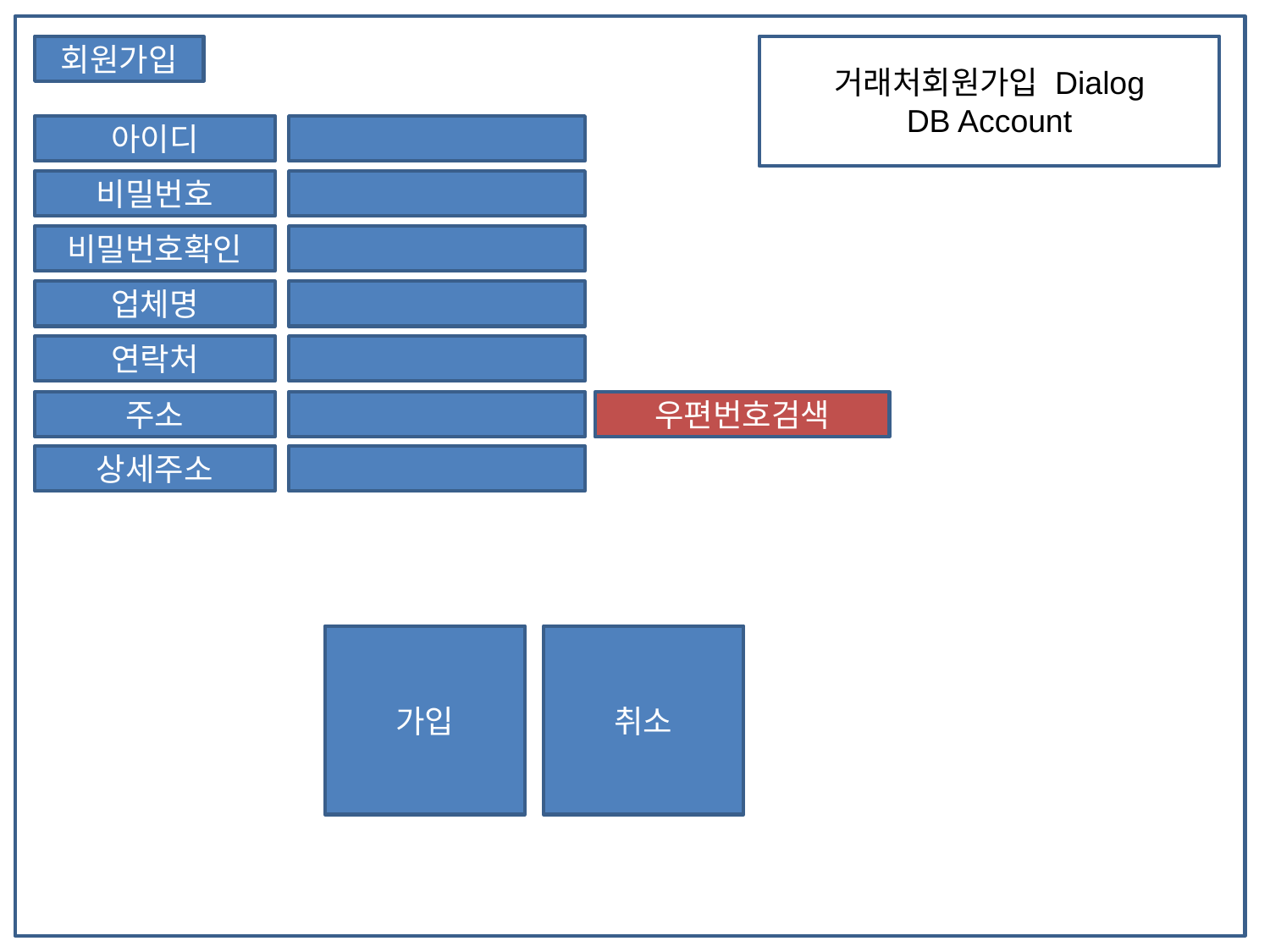

회원가입
거래처회원가입 Dialog
DB Account
아이디

비밀번호

비밀번호확인

업체명

연락처

주소

우편번호검색
상세주소

가입
취소